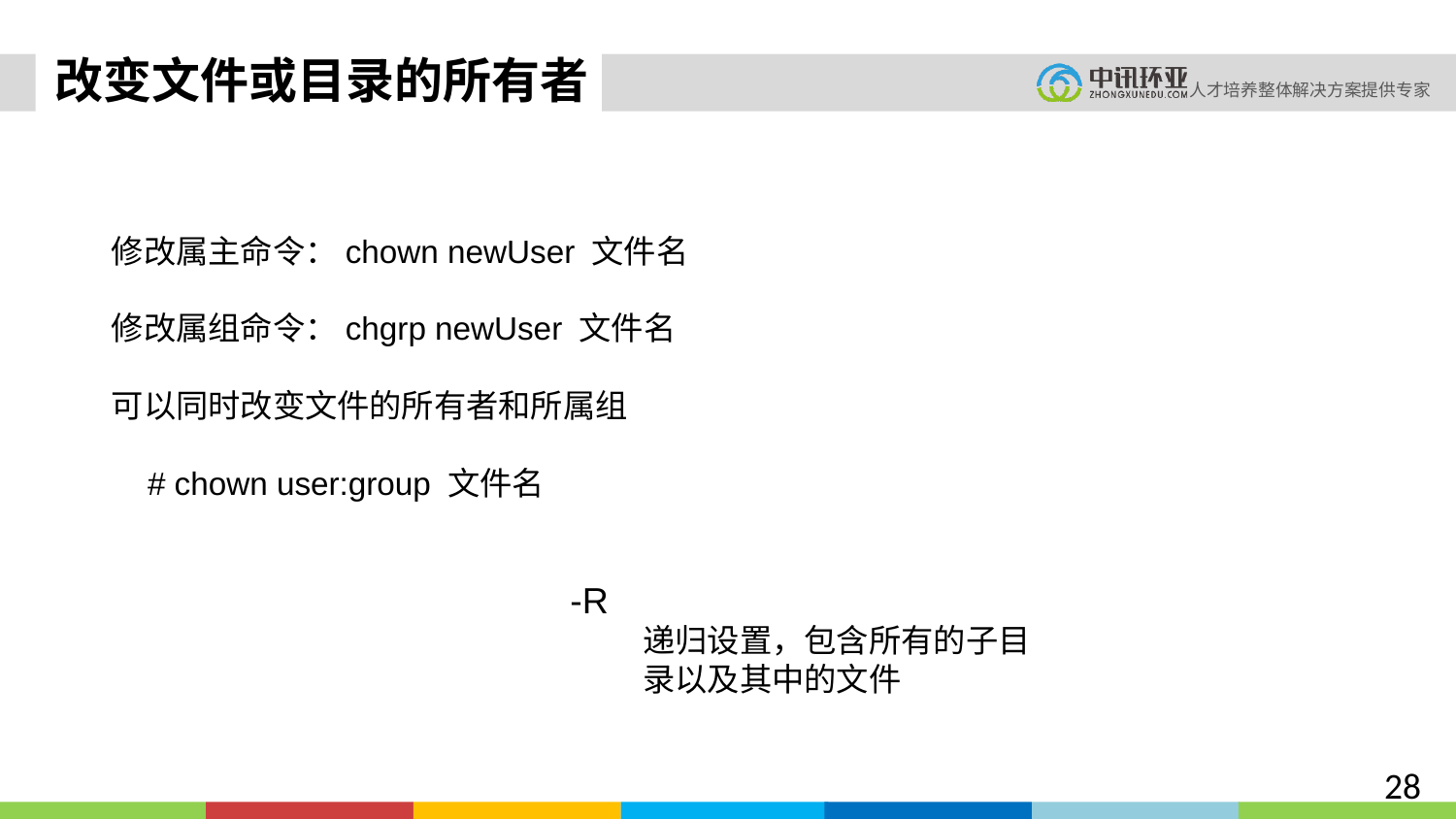

改变文件或目录的所有者
修改属主命令：chown newUser 文件名
修改属组命令：chgrp newUser 文件名
可以同时改变文件的所有者和所属组
    # chown user:group 文件名

-R
递归设置，包含所有的子目录以及其中的文件
28